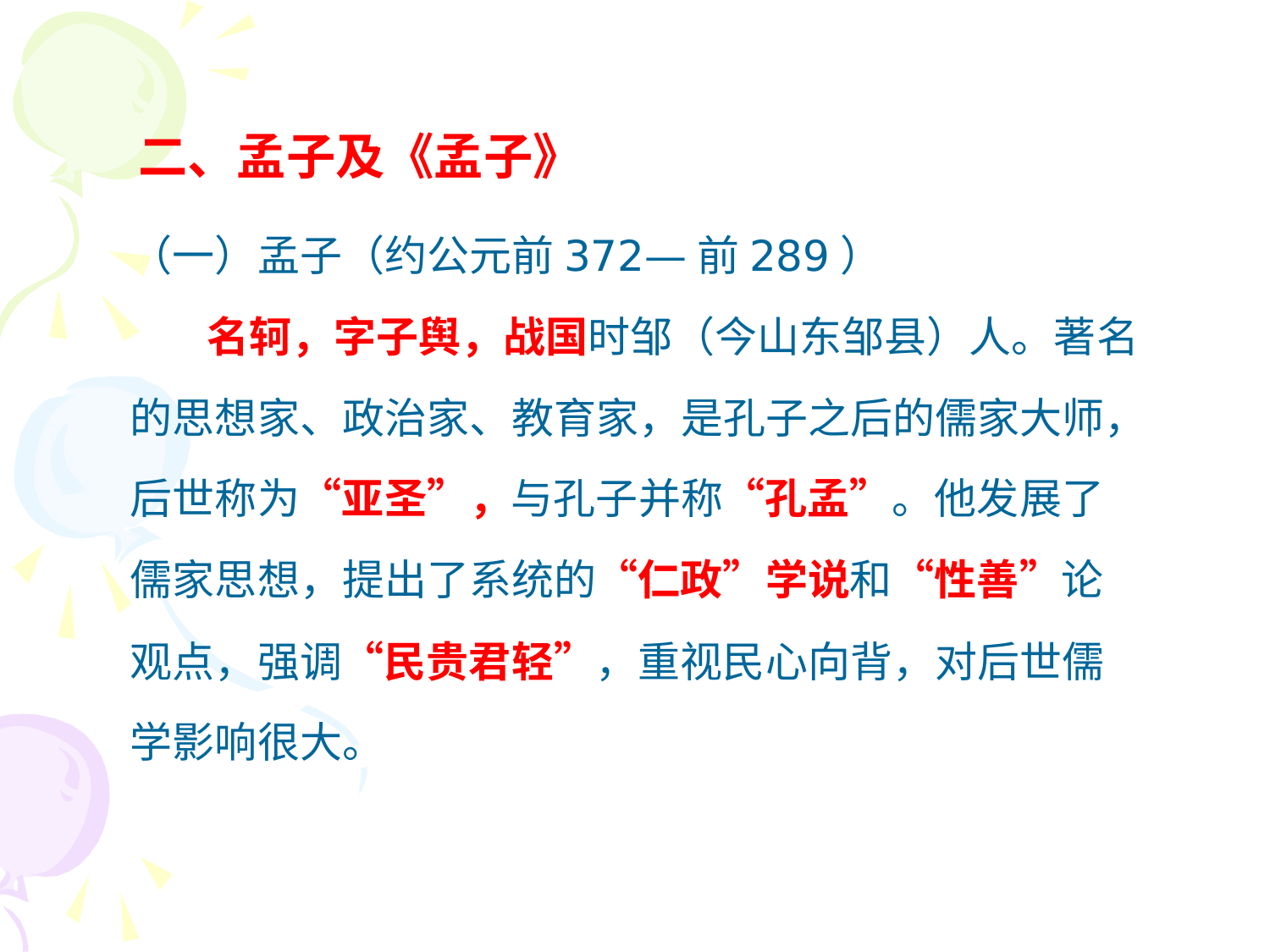

二、孟子及《孟子》
（一）孟子（约公元前372—前289）
       名轲，字子舆，战国时邹（今山东邹县）人。著名的思想家、政治家、教育家，是孔子之后的儒家大师，后世称为“亚圣”，与孔子并称“孔孟”。他发展了儒家思想，提出了系统的“仁政”学说和“性善”论观点，强调“民贵君轻”，重视民心向背，对后世儒学影响很大。